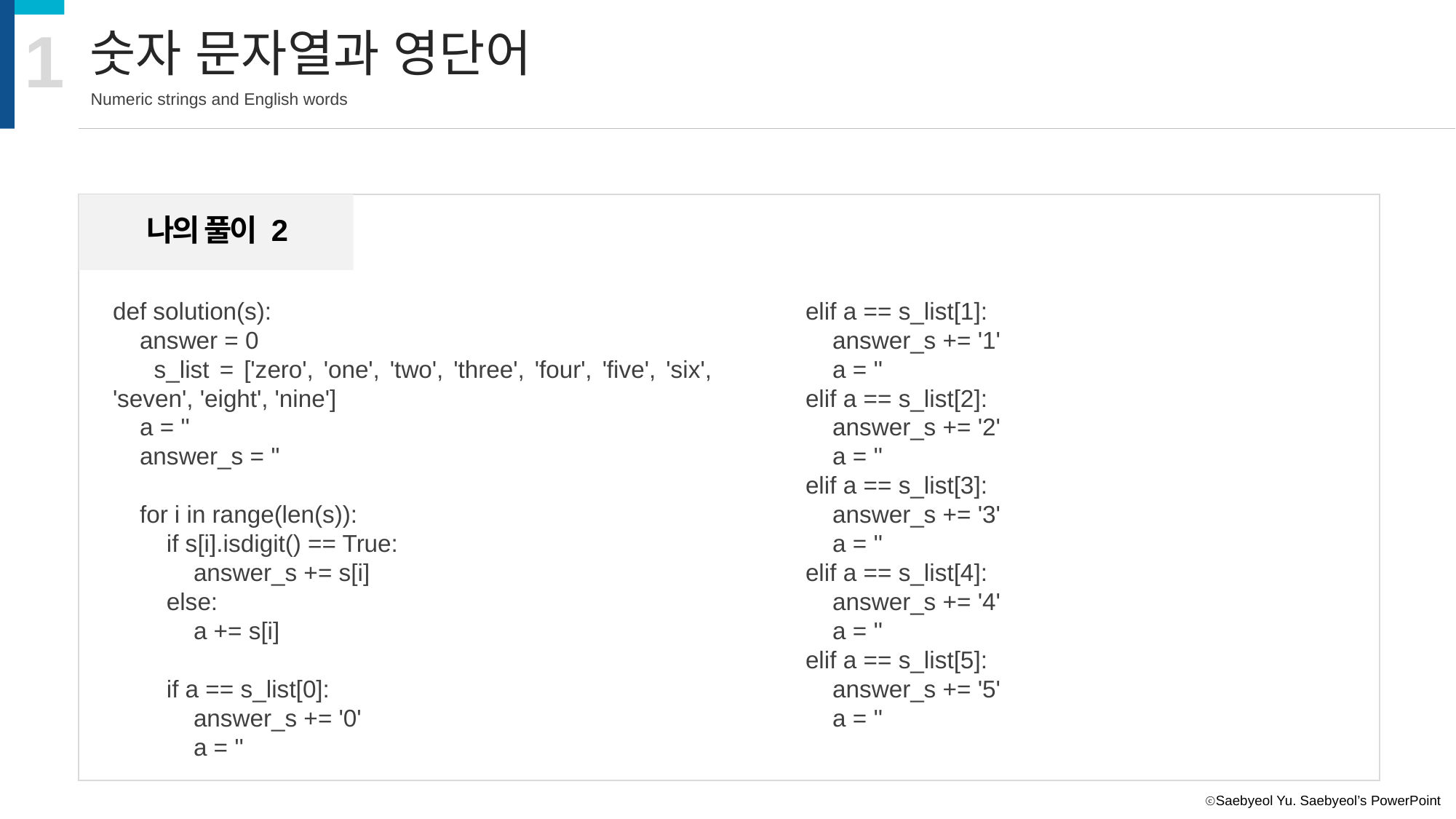

1
숫자 문자열과 영단어
Numeric strings and English words

나의 풀이 2
def solution(s):
    answer = 0
    s_list = ['zero', 'one', 'two', 'three', 'four', 'five', 'six', 'seven', 'eight', 'nine']
    a = ''
    answer_s = ''

    for i in range(len(s)):
        if s[i].isdigit() == True:
            answer_s += s[i]
        else:
            a += s[i]

        if a == s_list[0]:
            answer_s += '0'
            a = ''
        elif a == s_list[1]:
            answer_s += '1'
            a = ''
        elif a == s_list[2]:
            answer_s += '2'
            a = ''
        elif a == s_list[3]:
            answer_s += '3'
            a = ''
        elif a == s_list[4]:
            answer_s += '4'
            a = ''
        elif a == s_list[5]:
            answer_s += '5'
            a = ''